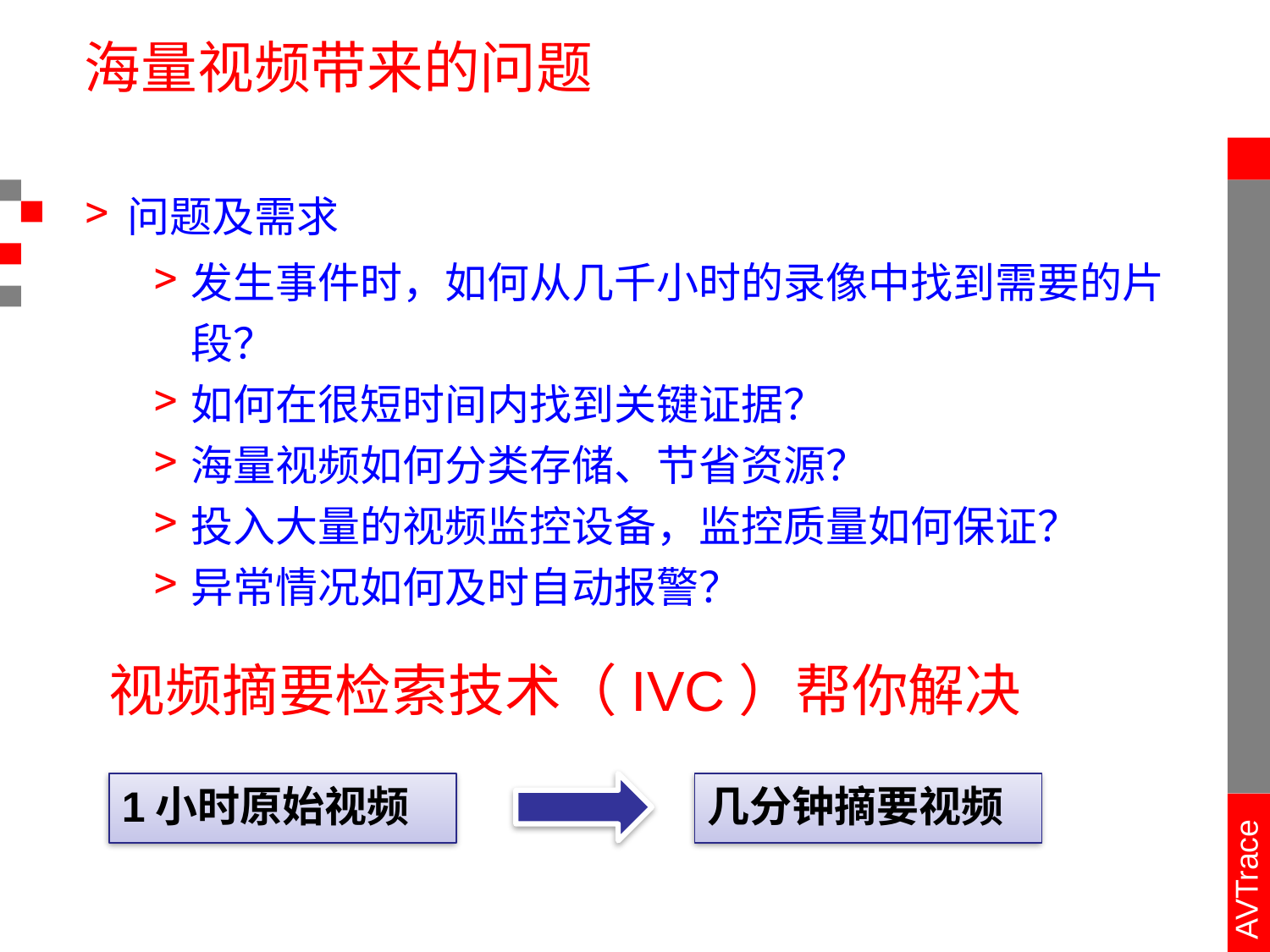

# 海量视频带来的问题
问题及需求
发生事件时，如何从几千小时的录像中找到需要的片段？
如何在很短时间内找到关键证据？
海量视频如何分类存储、节省资源？
投入大量的视频监控设备，监控质量如何保证？
异常情况如何及时自动报警？

视频摘要检索技术（IVC）帮你解决
1小时原始视频

几分钟摘要视频